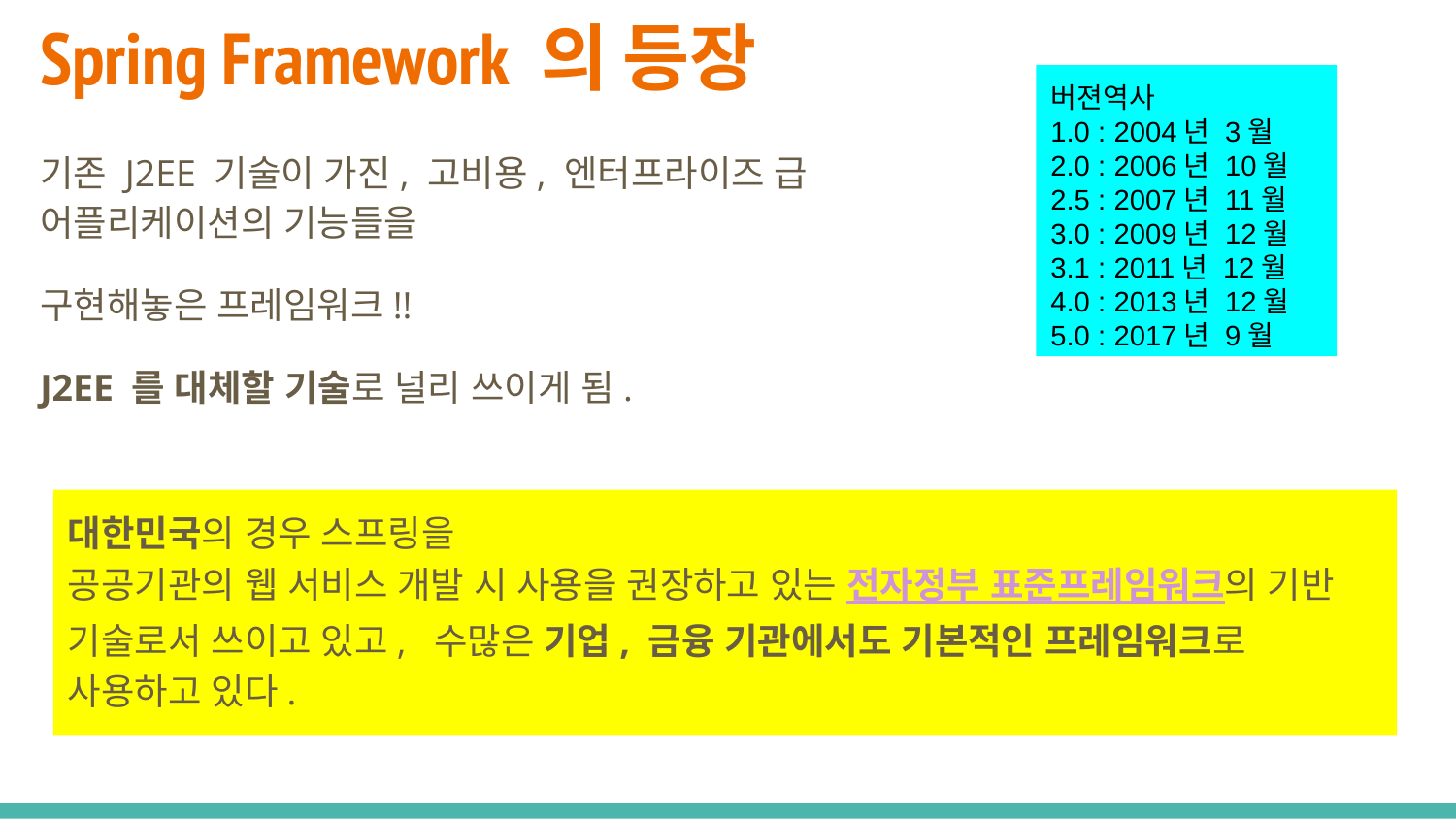

# Spring Framework 의 등장
버젼역사
1.0 : 2004년 3월
2.0 : 2006년 10월
2.5 : 2007년 11월
3.0 : 2009년 12월
3.1 : 2011년 12월
4.0 : 2013년 12월
5.0 : 2017년 9월
기존 J2EE 기술이 가진, 고비용, 엔터프라이즈 급 어플리케이션의 기능들을
구현해놓은 프레임워크!!
J2EE 를 대체할 기술로 널리 쓰이게 됨.
대한민국의 경우 스프링을
공공기관의 웹 서비스 개발 시 사용을 권장하고 있는 전자정부 표준프레임워크의 기반 기술로서 쓰이고 있고,  수많은 기업, 금융 기관에서도 기본적인 프레임워크로 사용하고 있다.